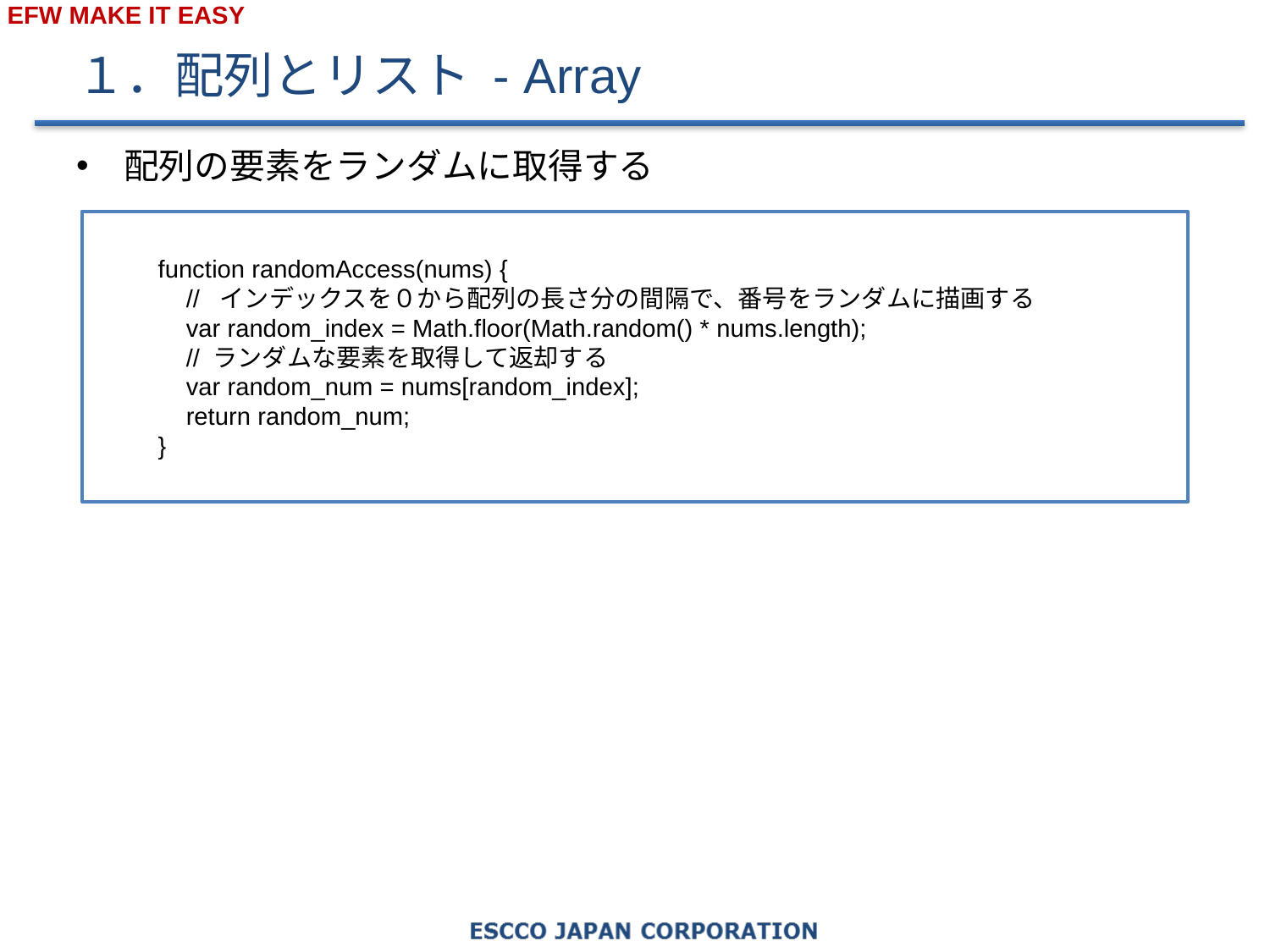

# １．配列とリスト - Array
配列の要素をランダムに取得する

function randomAccess(nums) {
    //  インデックスを０から配列の長さ分の間隔で、番号をランダムに描画する
    var random_index = Math.floor(Math.random() * nums.length);
    // ランダムな要素を取得して返却する
    var random_num = nums[random_index];
    return random_num;
}